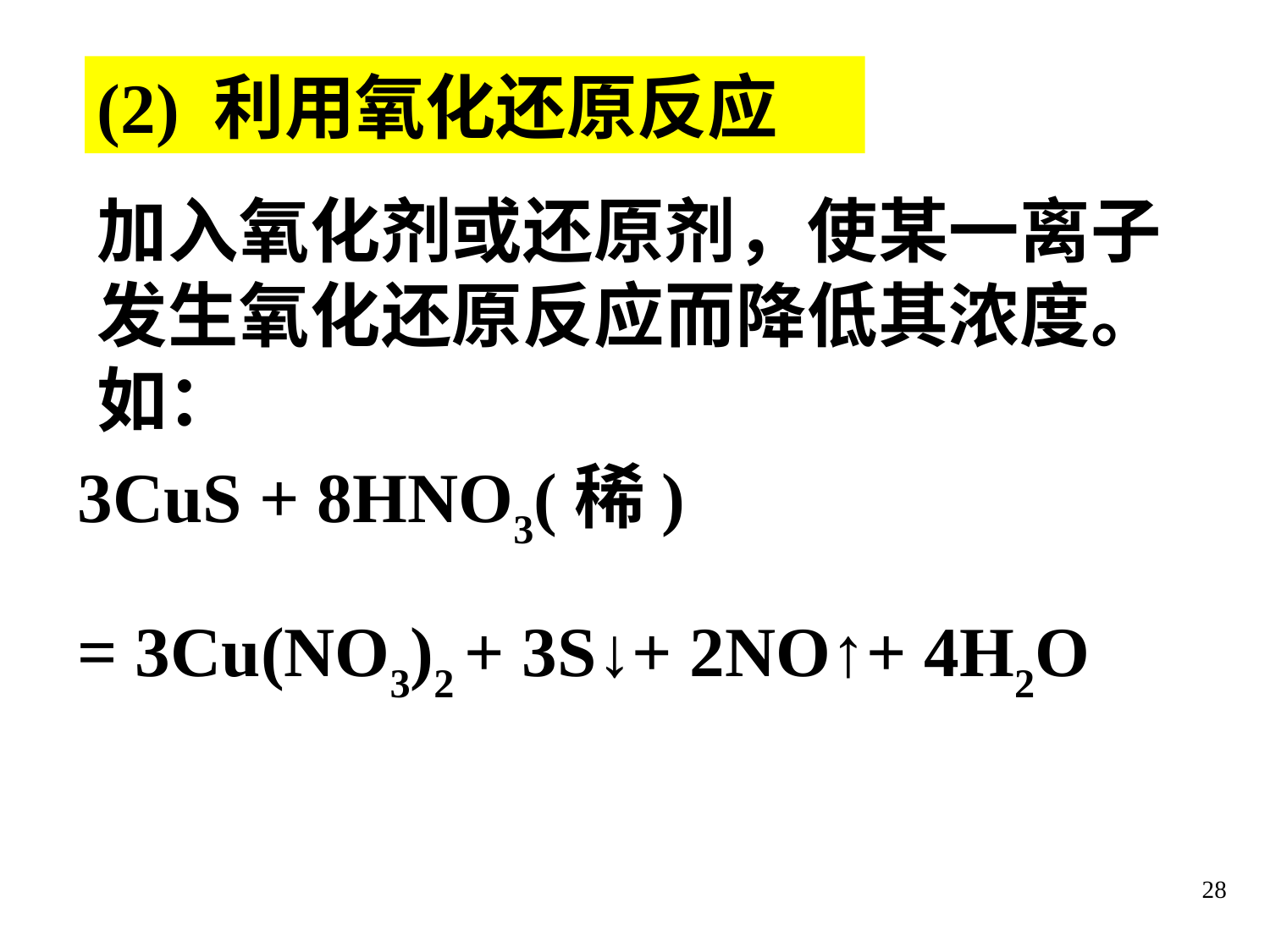

(2) 利用氧化还原反应
加入氧化剂或还原剂，使某一离子发生氧化还原反应而降低其浓度。如：
3CuS + 8HNO3(稀)
= 3Cu(NO3)2 + 3S↓+ 2NO↑+ 4H2O
28